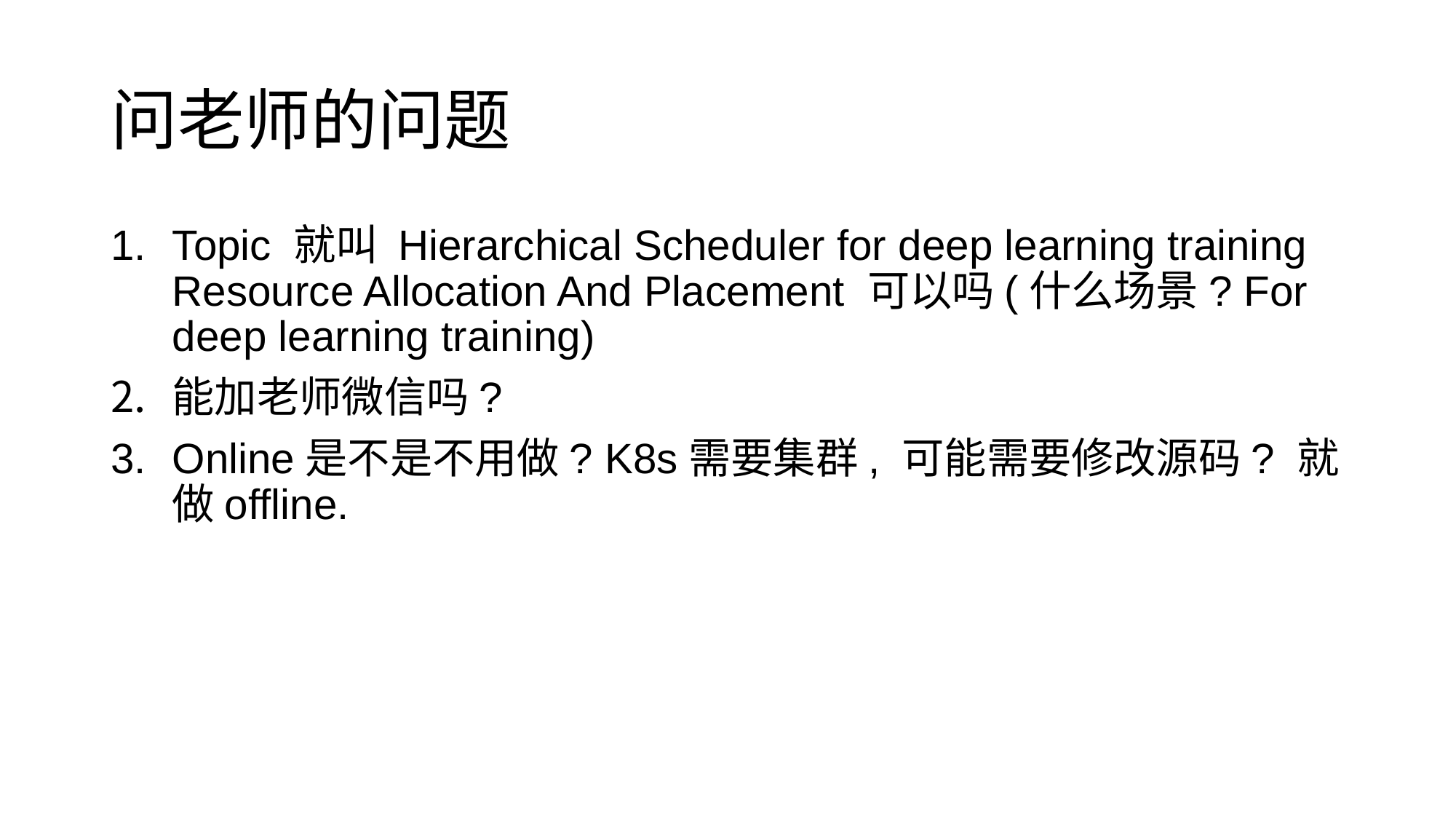

# 问老师的问题
Topic 就叫 Hierarchical Scheduler for deep learning training Resource Allocation And Placement 可以吗(什么场景? For deep learning training)
能加老师微信吗?
Online是不是不用做? K8s需要集群, 可能需要修改源码? 就做offline.